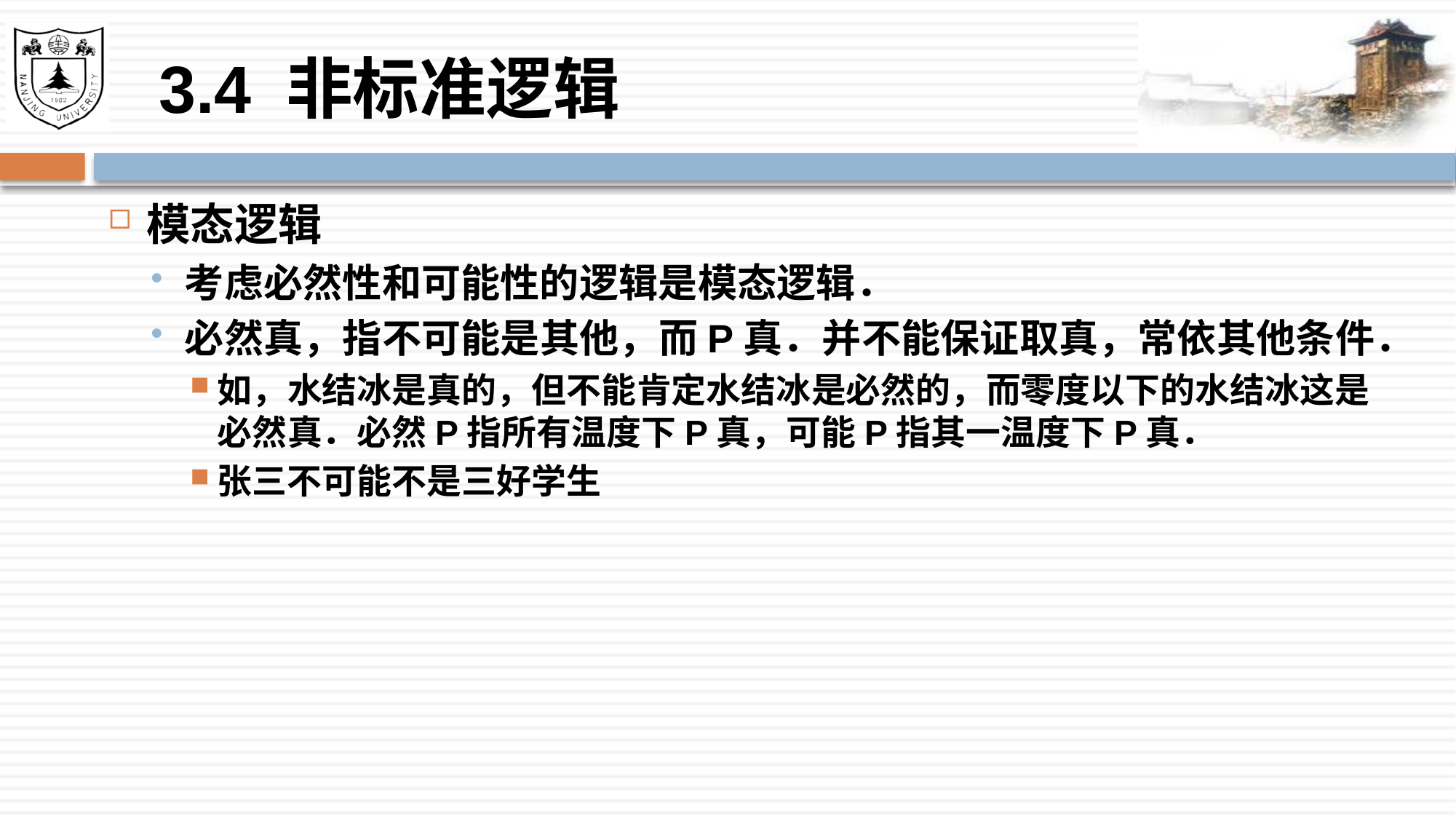

# 3.4 非标准逻辑
模态逻辑
考虑必然性和可能性的逻辑是模态逻辑．
必然真，指不可能是其他，而P真．并不能保证取真，常依其他条件．
如，水结冰是真的，但不能肯定水结冰是必然的，而零度以下的水结冰这是必然真．必然P指所有温度下P真，可能P指其一温度下P真．
张三不可能不是三好学生